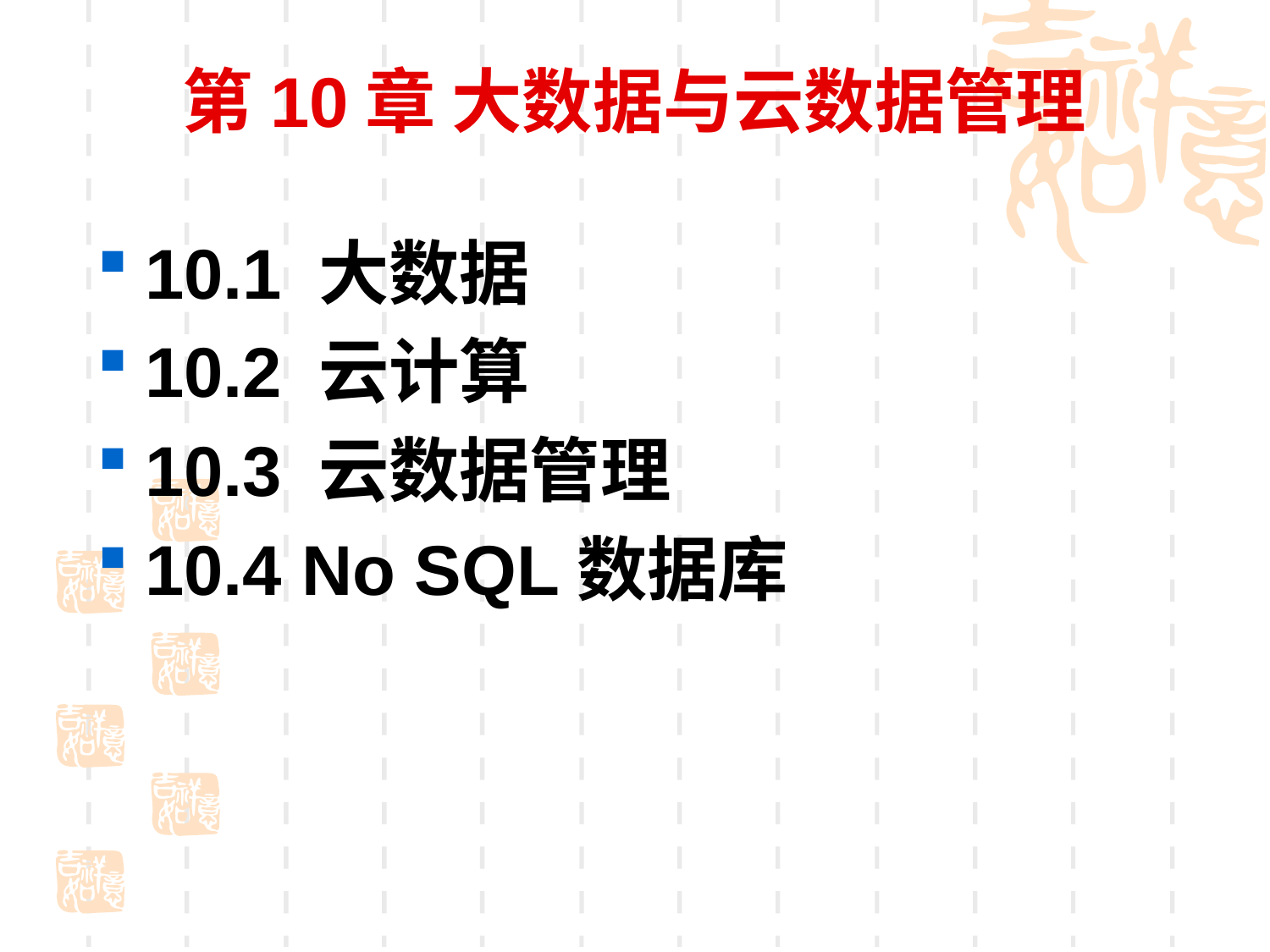

第10章 大数据与云数据管理
10.1 大数据
10.2 云计算
10.3 云数据管理
10.4 No SQL数据库